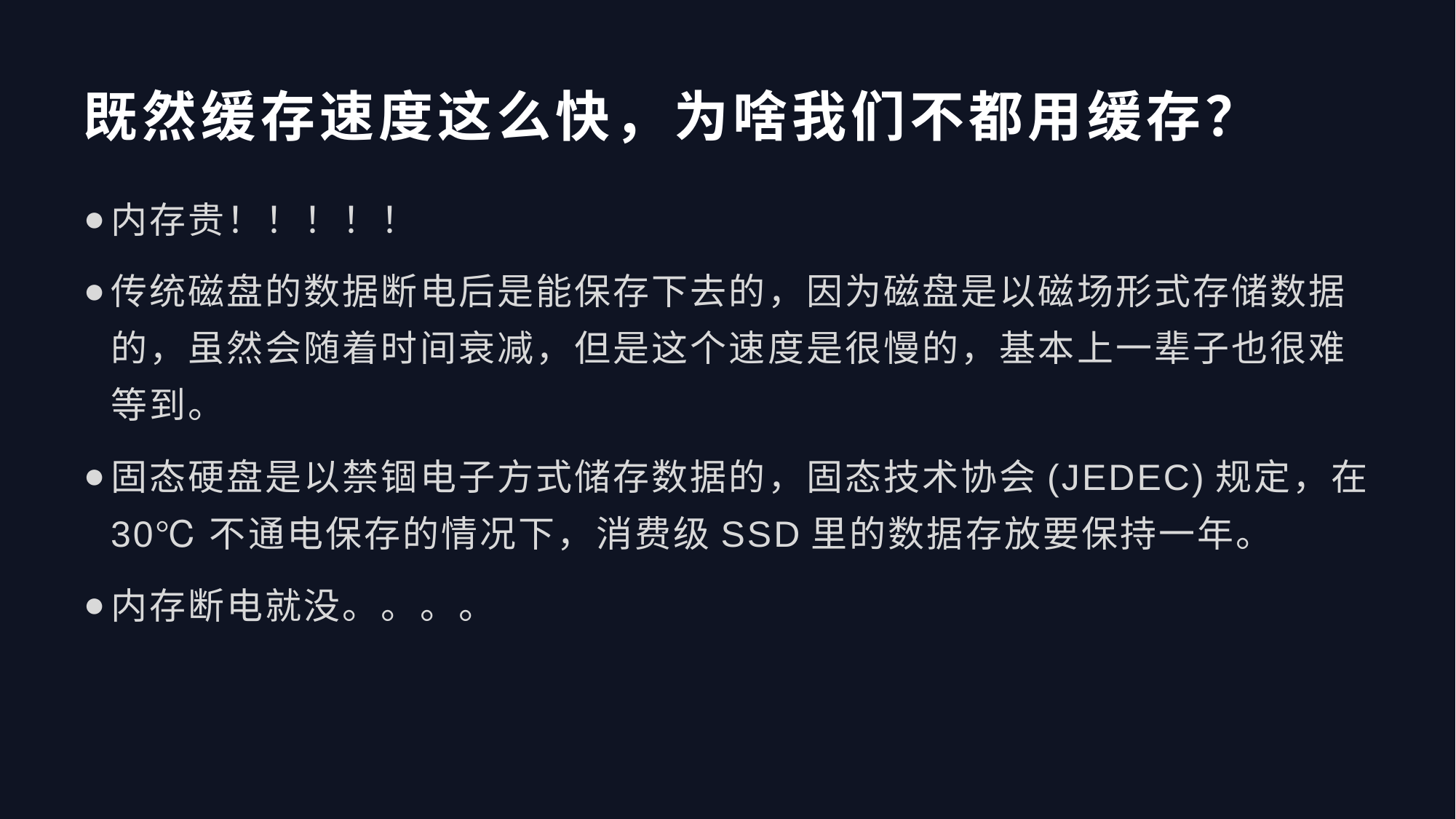

# 既然缓存速度这么快，为啥我们不都用缓存？
内存贵！！！！！
传统磁盘的数据断电后是能保存下去的，因为磁盘是以磁场形式存储数据的，虽然会随着时间衰减，但是这个速度是很慢的，基本上一辈子也很难等到。
固态硬盘是以禁锢电子方式储存数据的，固态技术协会(JEDEC)规定，在30℃不通电保存的情况下，消费级SSD里的数据存放要保持一年。
内存断电就没。。。。